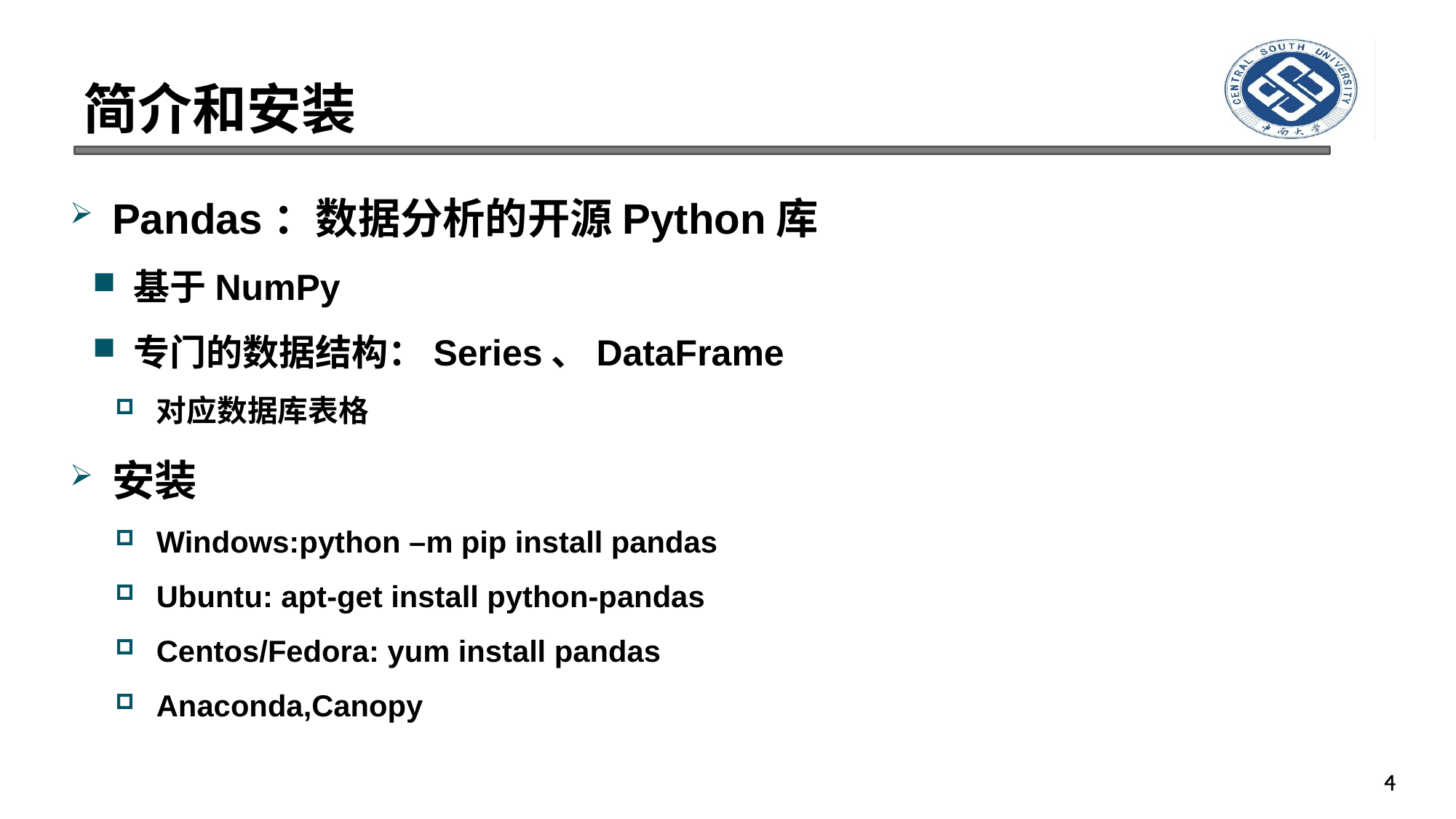

# 简介和安装
Pandas：数据分析的开源Python库
基于NumPy
专门的数据结构：Series、DataFrame
对应数据库表格
安装
Windows:python –m pip install pandas
Ubuntu: apt-get install python-pandas
Centos/Fedora: yum install pandas
Anaconda,Canopy

4